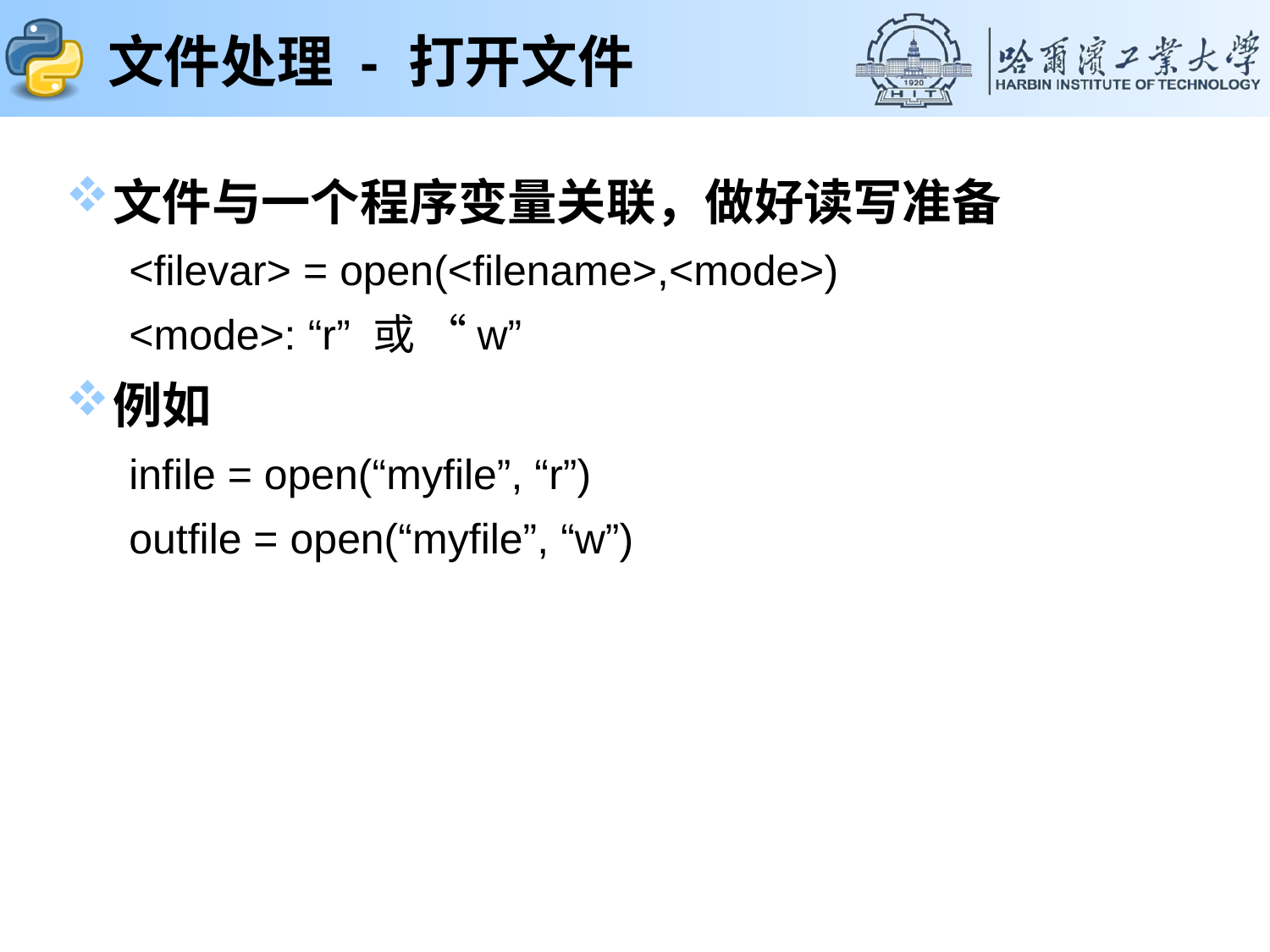

# 文件处理 - 打开文件
文件与一个程序变量关联，做好读写准备
<filevar> = open(<filename>,<mode>)
<mode>: “r” 或 “w”
例如
infile = open(“myfile”, “r”)
outfile = open(“myfile”, “w”)